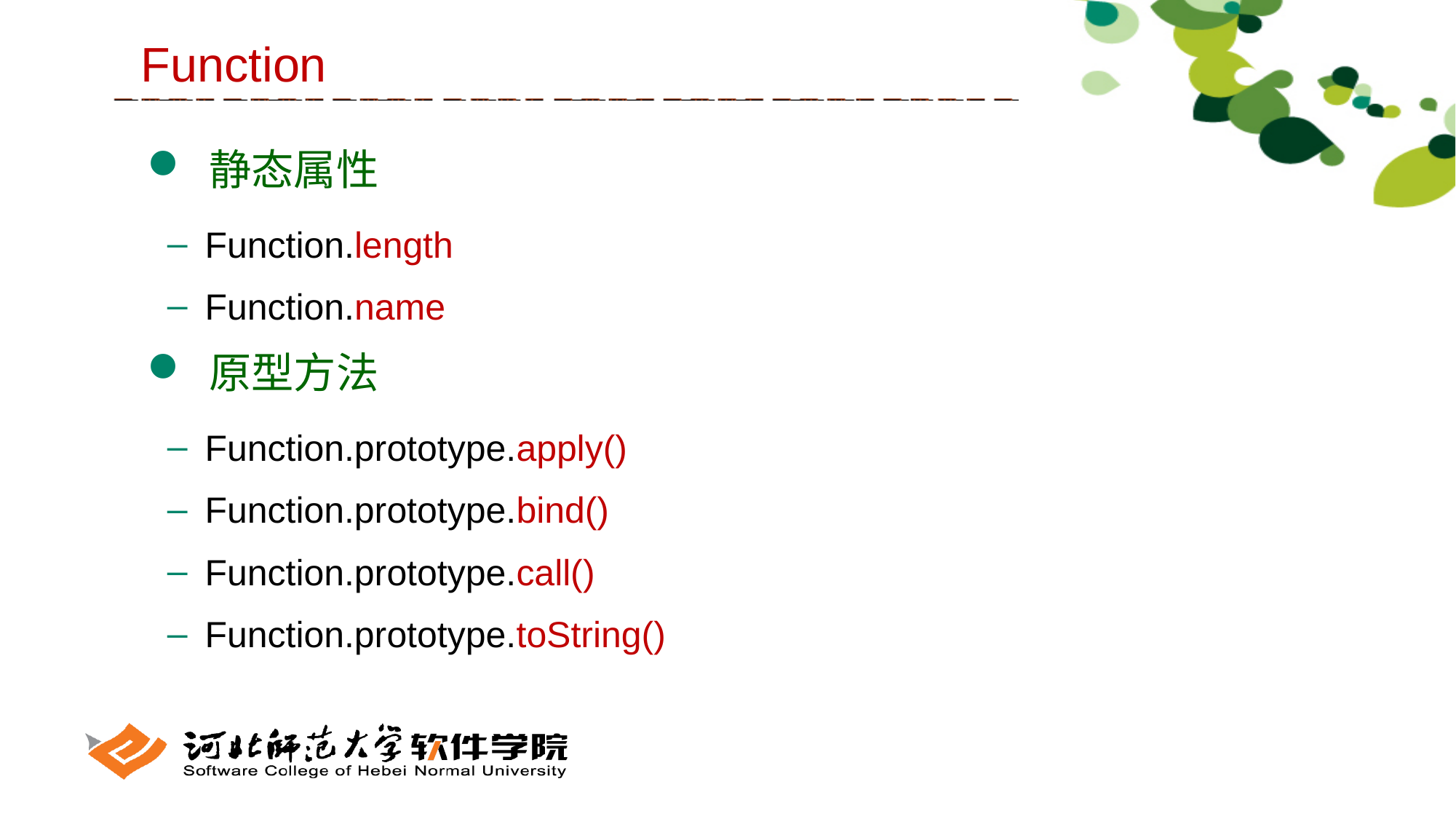

Function

 静态属性
 Function.length
 Function.name
 原型方法
 Function.prototype.apply()
 Function.prototype.bind()
 Function.prototype.call()
 Function.prototype.toString()